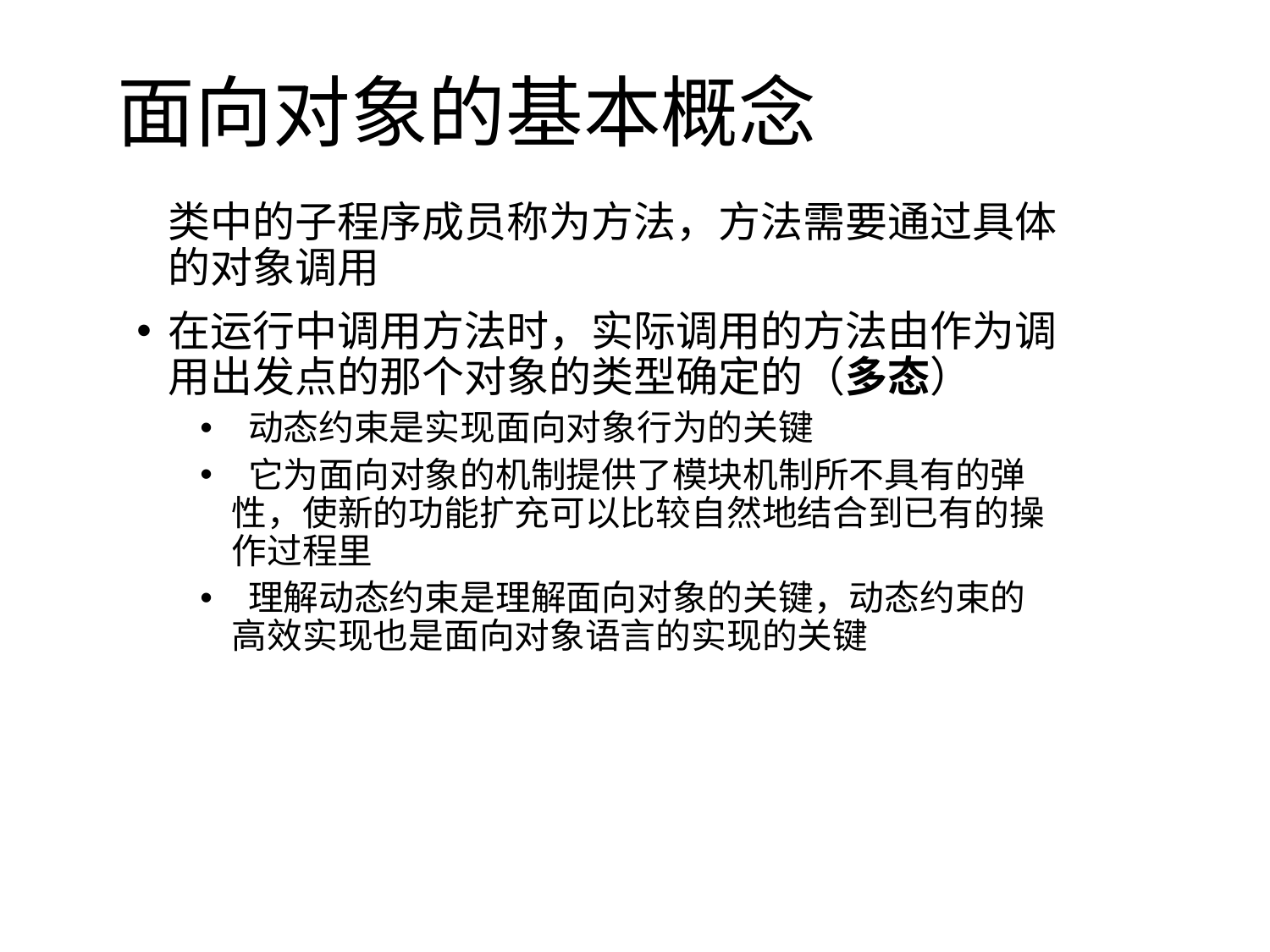

面向对象的基本概念
	类中的子程序成员称为方法，方法需要通过具体的对象调用
在运行中调用方法时，实际调用的方法由作为调用出发点的那个对象的类型确定的（多态）
 动态约束是实现面向对象行为的关键
 它为面向对象的机制提供了模块机制所不具有的弹性，使新的功能扩充可以比较自然地结合到已有的操作过程里
 理解动态约束是理解面向对象的关键，动态约束的高效实现也是面向对象语言的实现的关键